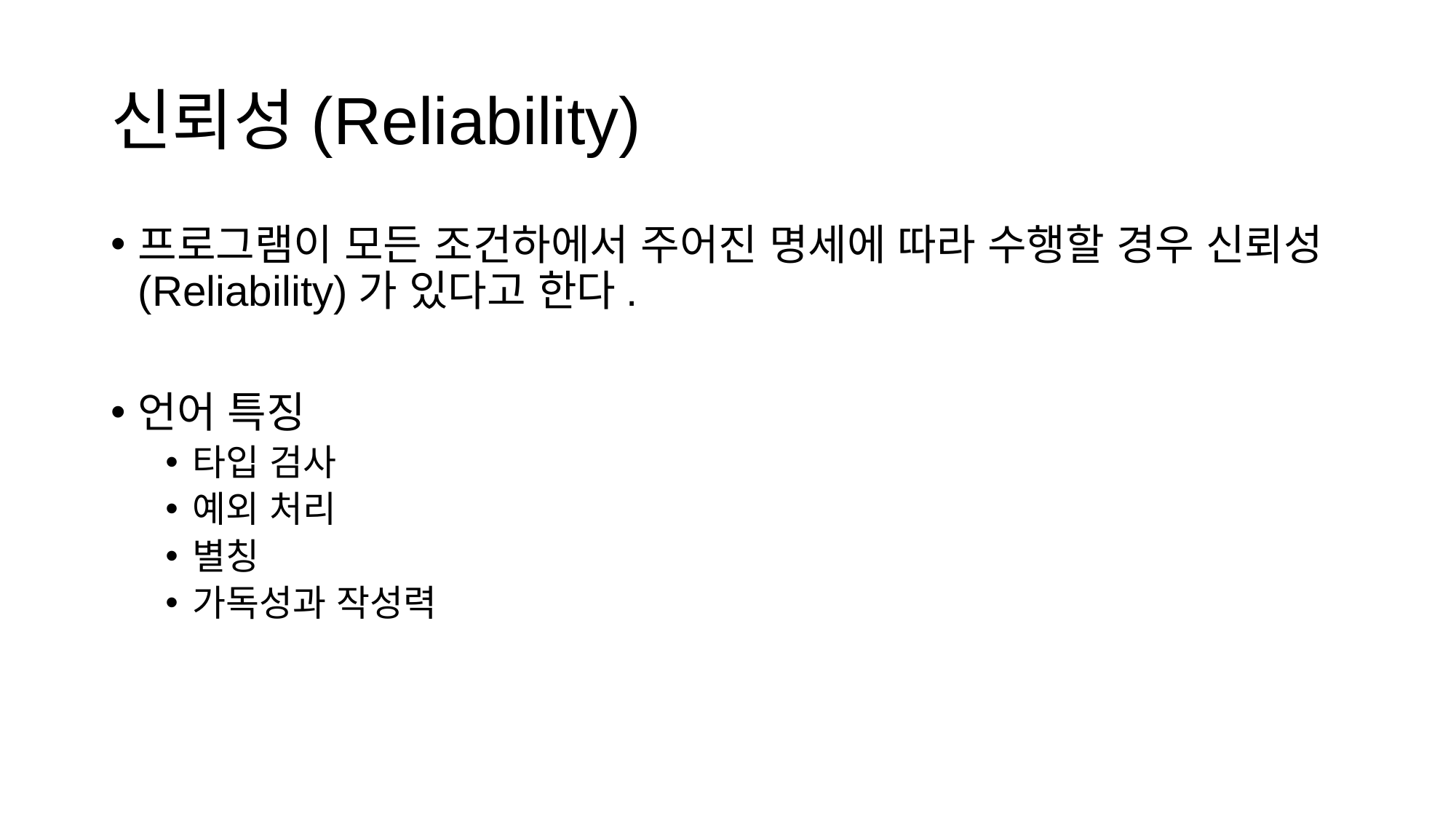

# 신뢰성(Reliability)
프로그램이 모든 조건하에서 주어진 명세에 따라 수행할 경우 신뢰성(Reliability)가 있다고 한다.

언어 특징
타입 검사
예외 처리
별칭
가독성과 작성력